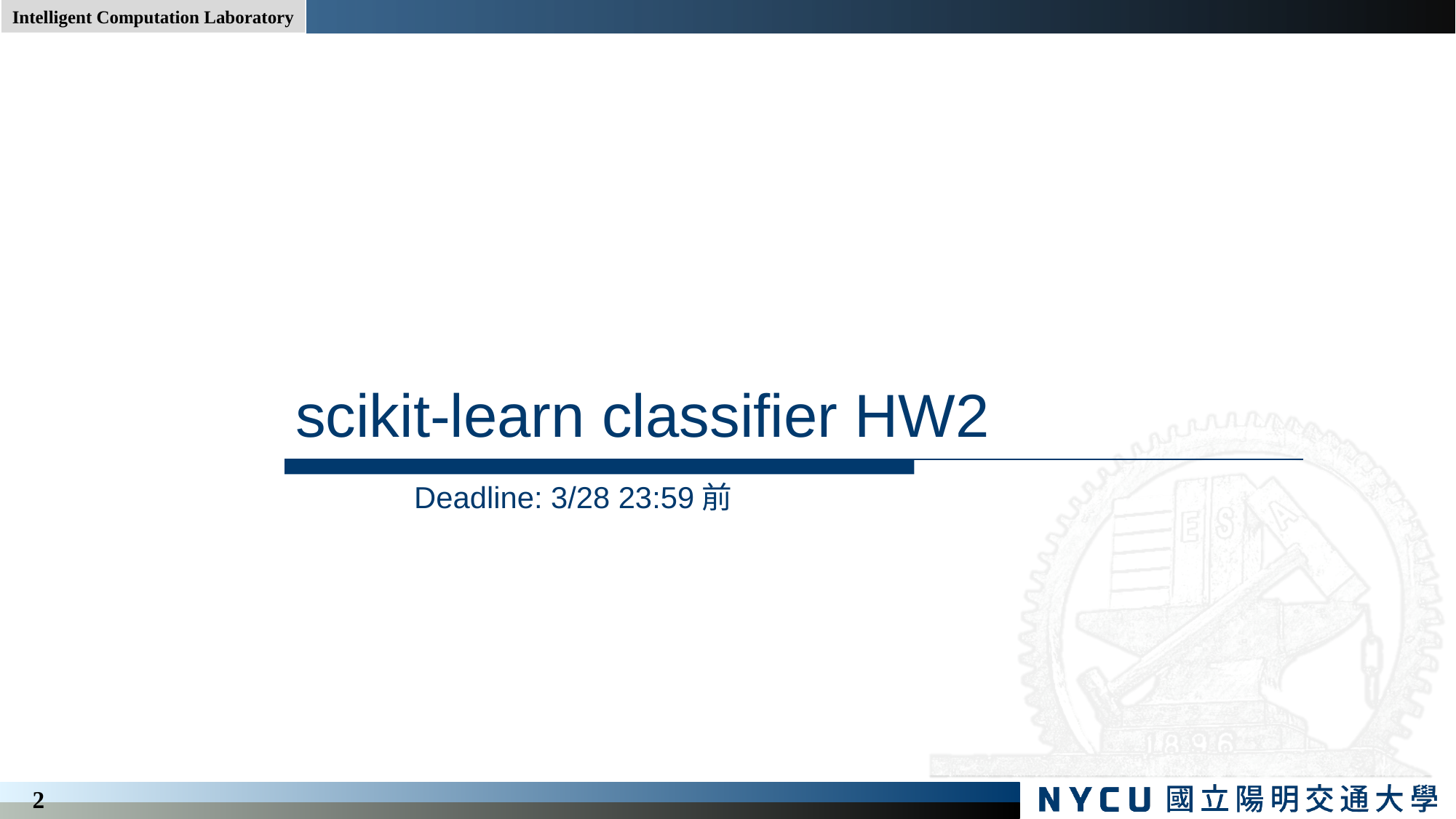

# scikit-learn classifier HW2
Deadline: 3/28 23:59前

2